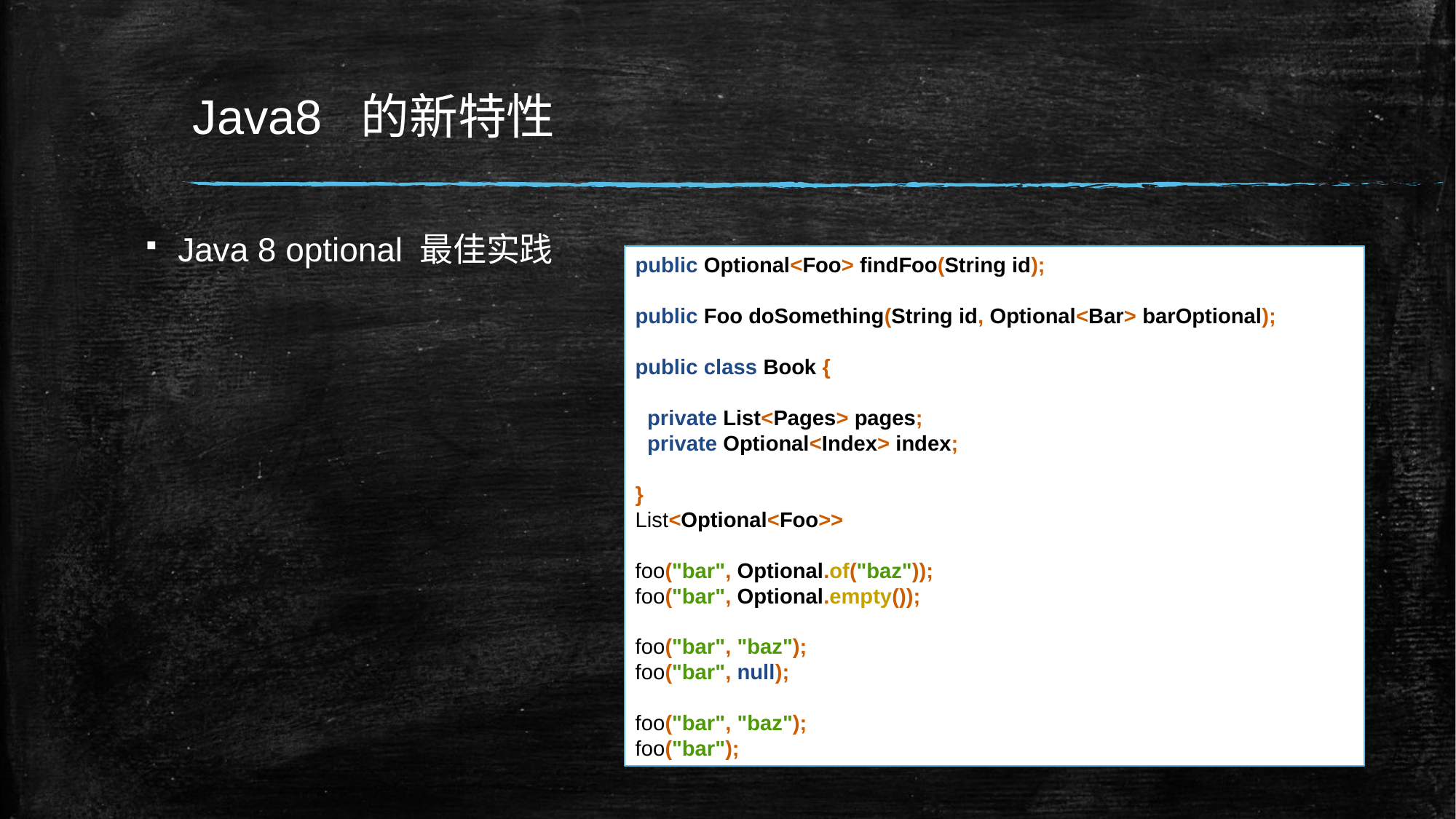

# Java8  的新特性
Java 8 optional 最佳实践
public Optional<Foo> findFoo(String id);

public Foo doSomething(String id, Optional<Bar> barOptional);

public class Book {

  private List<Pages> pages;
  private Optional<Index> index;

}
List<Optional<Foo>>

foo("bar", Optional.of("baz"));
foo("bar", Optional.empty());

foo("bar", "baz");
foo("bar", null);

foo("bar", "baz");
foo("bar");